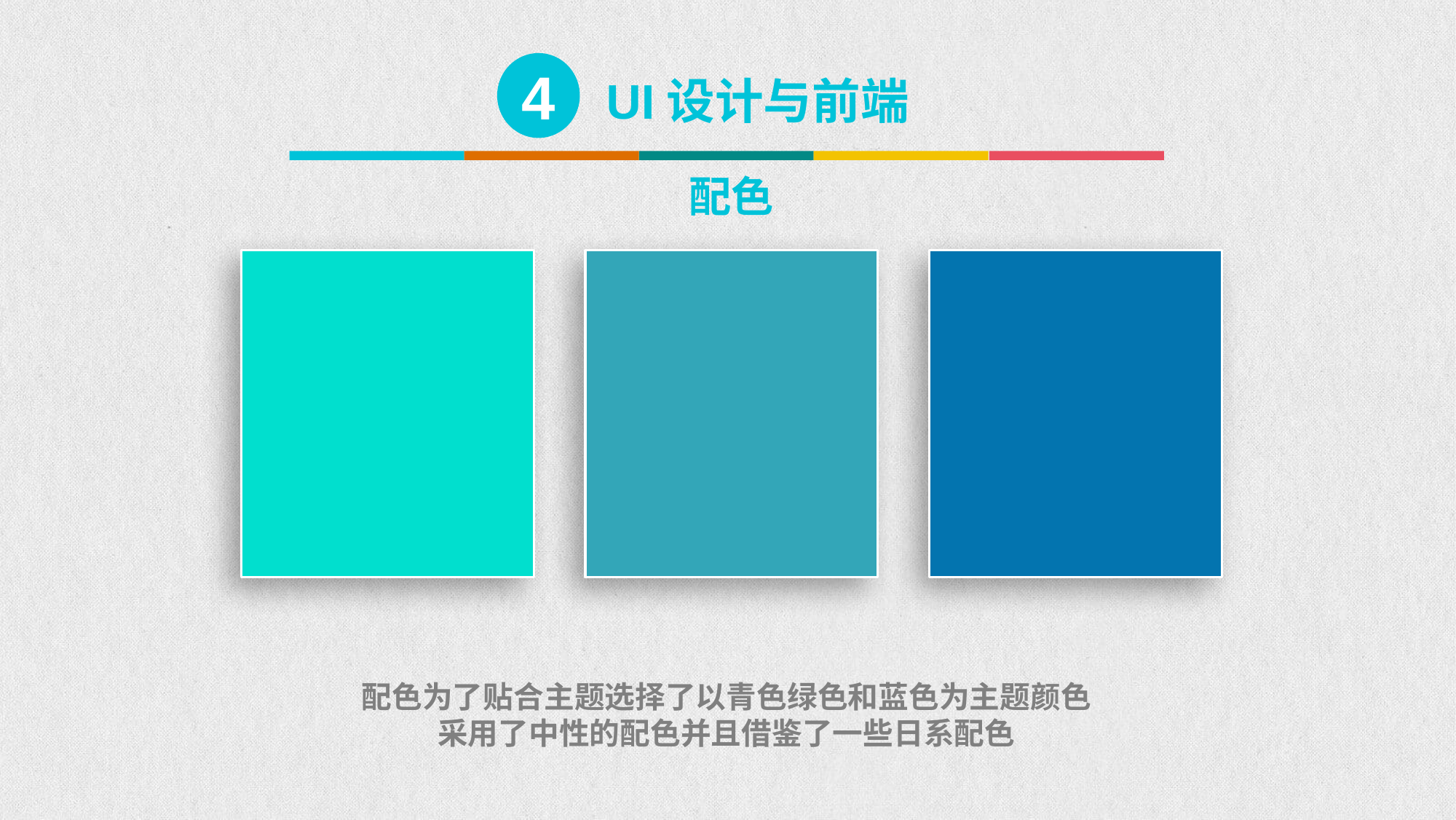

4
UI设计与前端

配色

配色为了贴合主题选择了以青色绿色和蓝色为主题颜色
采用了中性的配色并且借鉴了一些日系配色